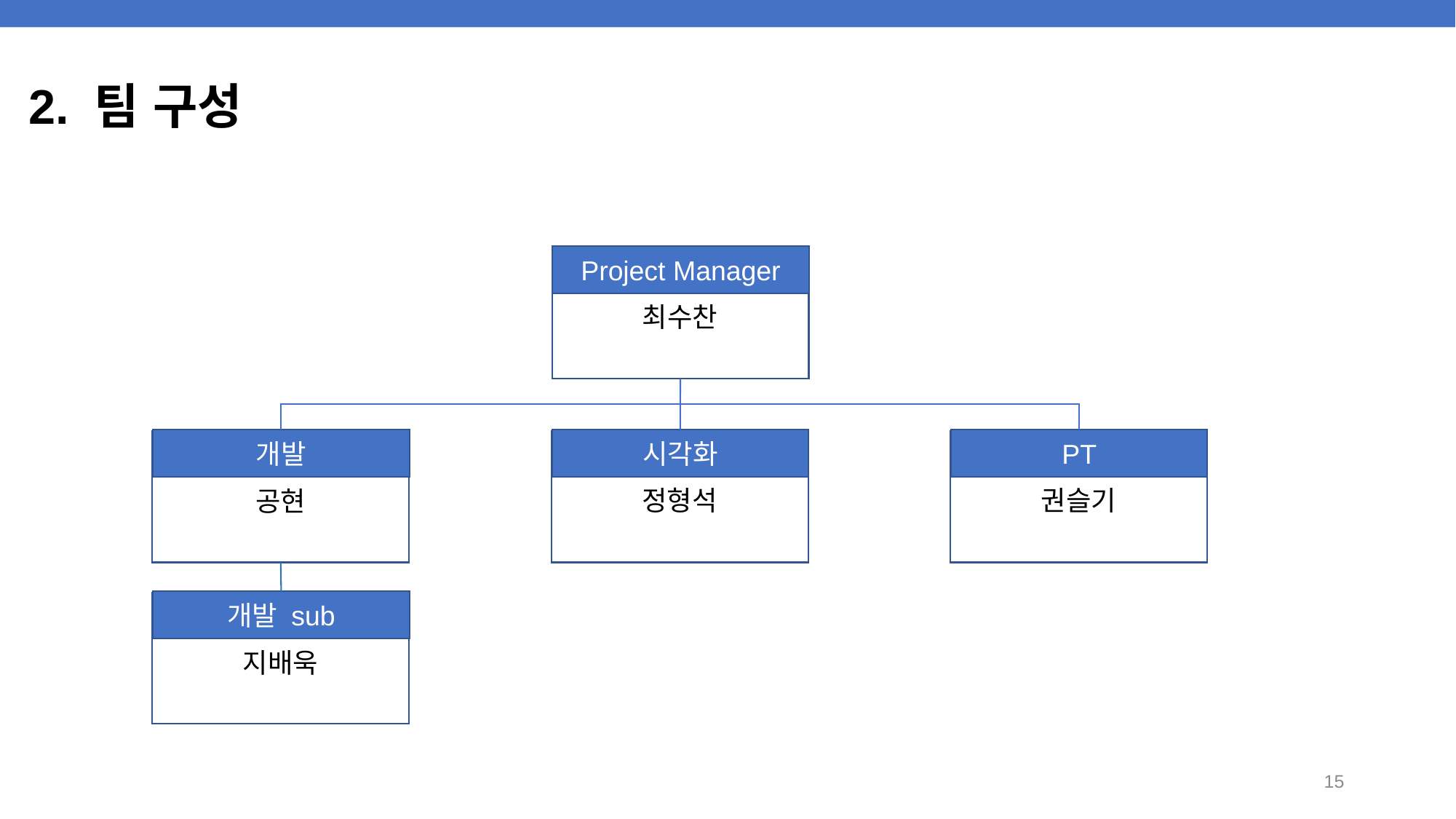

# 2. 팀 구성
Project Manager

최수찬
개발

공현
시각화

정형석
PT

권슬기
개발 sub

지배욱
15